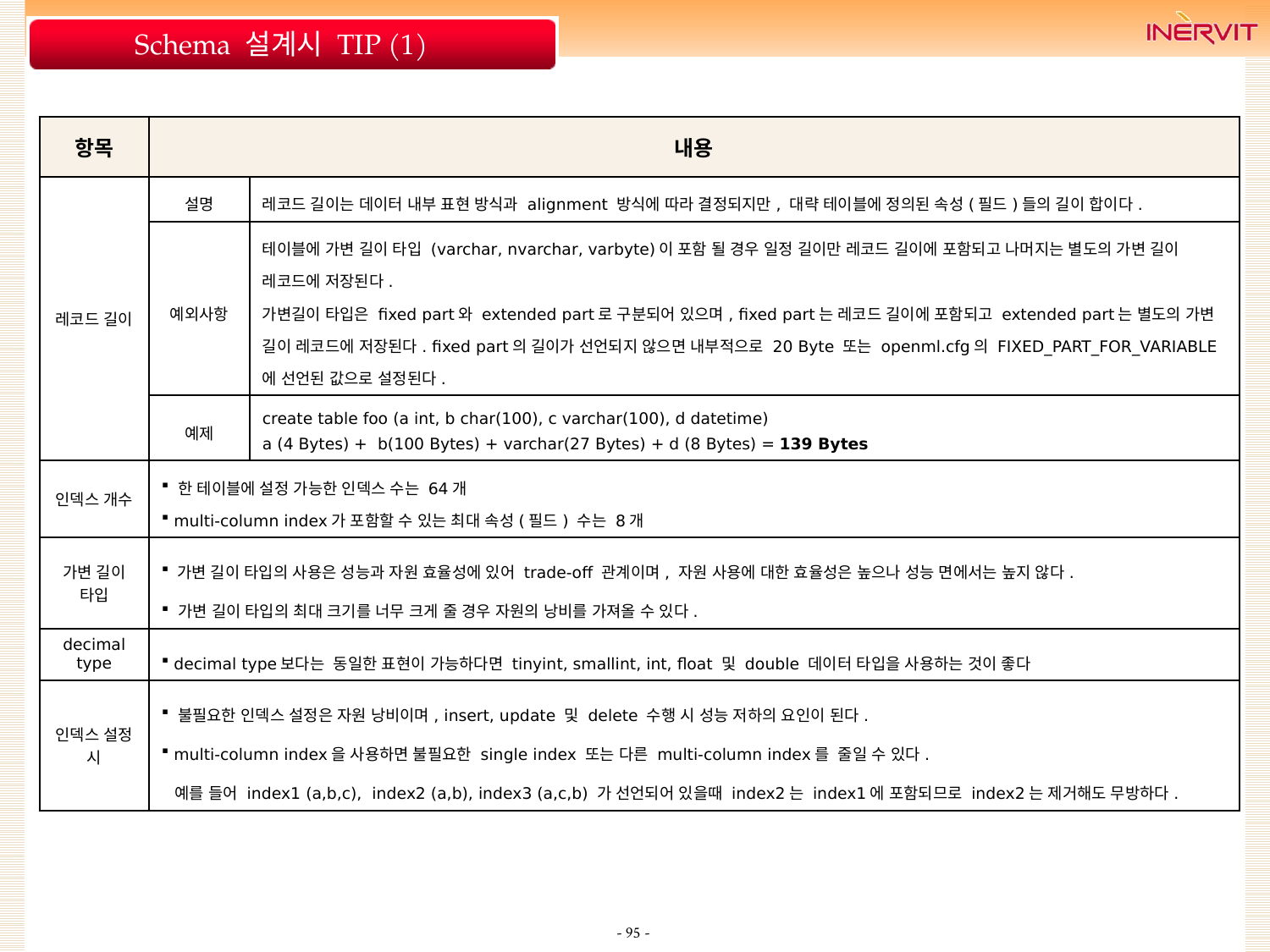

# Schema 설계시 TIP (1)
| 항목 | 내용 |  |
| --- | --- | --- |
| 레코드 길이 | 설명 | 레코드 길이는 데이터 내부 표현 방식과 alignment 방식에 따라 결정되지만, 대략 테이블에 정의된 속성(필드)들의 길이 합이다. |
|  | 예외사항 | 테이블에 가변 길이 타입 (varchar, nvarchar, varbyte)이 포함 될 경우 일정 길이만 레코드 길이에 포함되고 나머지는 별도의 가변 길이 레코드에 저장된다. 가변길이 타입은 fixed part와 extended part로 구분되어 있으며, fixed part는 레코드 길이에 포함되고 extended part는 별도의 가변 길이 레코드에 저장된다. fixed part의 길이가 선언되지 않으면 내부적으로 20 Byte 또는 openml.cfg의 FIXED\_PART\_FOR\_VARIABLE에 선언된 값으로 설정된다. |
|  | 예제 | create table foo (a int, b char(100), c varchar(100), d datetime) a (4 Bytes) + b(100 Bytes) + varchar(27 Bytes) + d (8 Bytes) = 139 Bytes |
| 인덱스 개수 | 한 테이블에 설정 가능한 인덱스 수는 64개 multi-column index가 포함할 수 있는 최대 속성(필드) 수는 8개 |  |
| 가변 길이 타입 | 가변 길이 타입의 사용은 성능과 자원 효율성에 있어 trade-off 관계이며, 자원 사용에 대한 효율성은 높으나 성능 면에서는 높지 않다. 가변 길이 타입의 최대 크기를 너무 크게 줄 경우 자원의 낭비를 가져올 수 있다. |  |
| decimal type | decimal type보다는 동일한 표현이 가능하다면 tinyint, smallint, int, float 및 double 데이터 타입을 사용하는 것이 좋다 |  |
| 인덱스 설정 시 | 불필요한 인덱스 설정은 자원 낭비이며, insert, update 및 delete 수행 시 성능 저하의 요인이 된다. multi-column index을 사용하면 불필요한 single index 또는 다른 multi-column index를 줄일 수 있다. 예를 들어 index1 (a,b,c), index2 (a,b), index3 (a,c,b) 가 선언되어 있을때 index2는 index1에 포함되므로 index2는 제거해도 무방하다. |  |
- 95 -